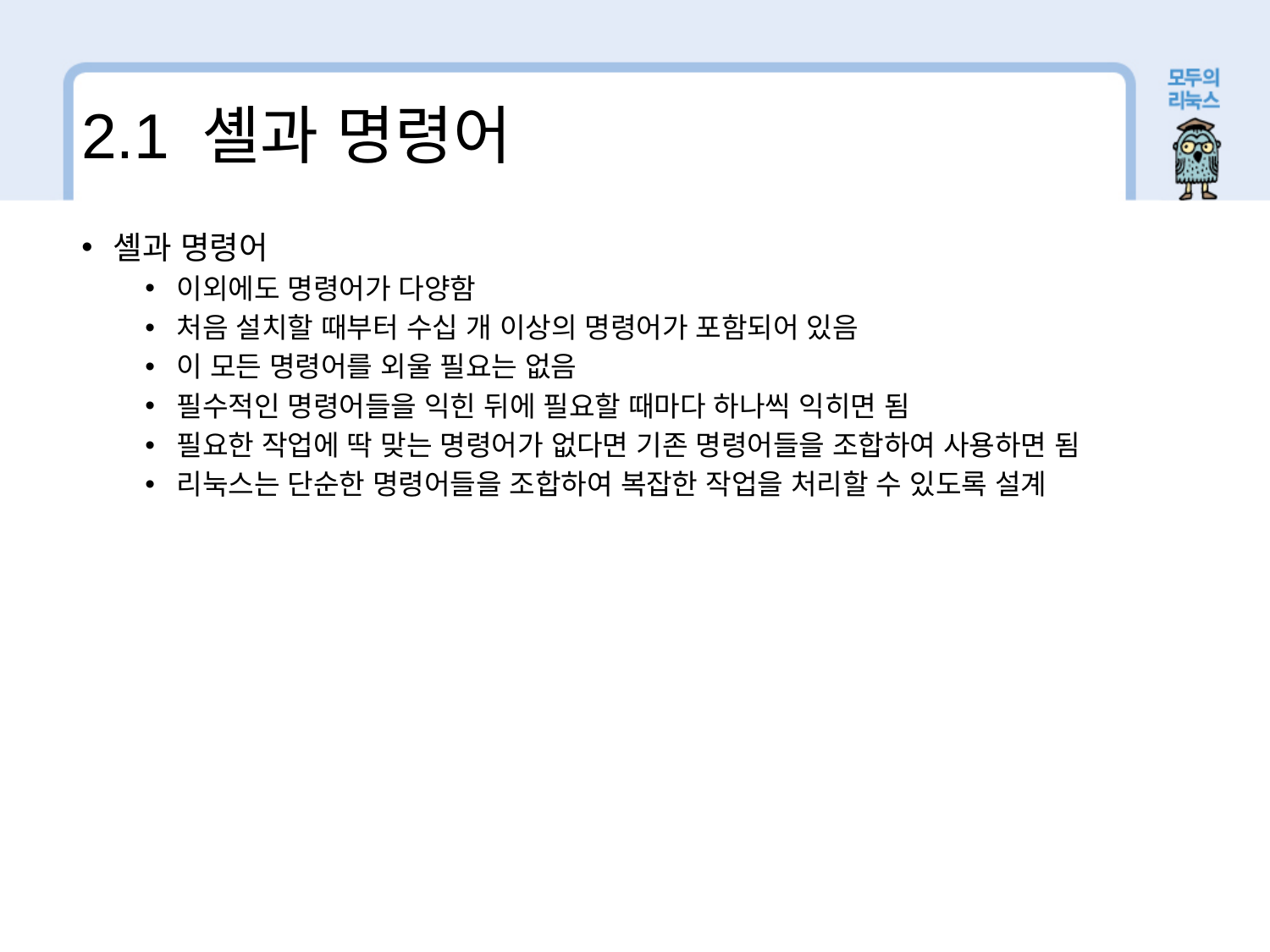

2.1 셸과 명령어
셸과 명령어
이외에도 명령어가 다양함
처음 설치할 때부터 수십 개 이상의 명령어가 포함되어 있음
이 모든 명령어를 외울 필요는 없음
필수적인 명령어들을 익힌 뒤에 필요할 때마다 하나씩 익히면 됨
필요한 작업에 딱 맞는 명령어가 없다면 기존 명령어들을 조합하여 사용하면 됨
리눅스는 단순한 명령어들을 조합하여 복잡한 작업을 처리할 수 있도록 설계